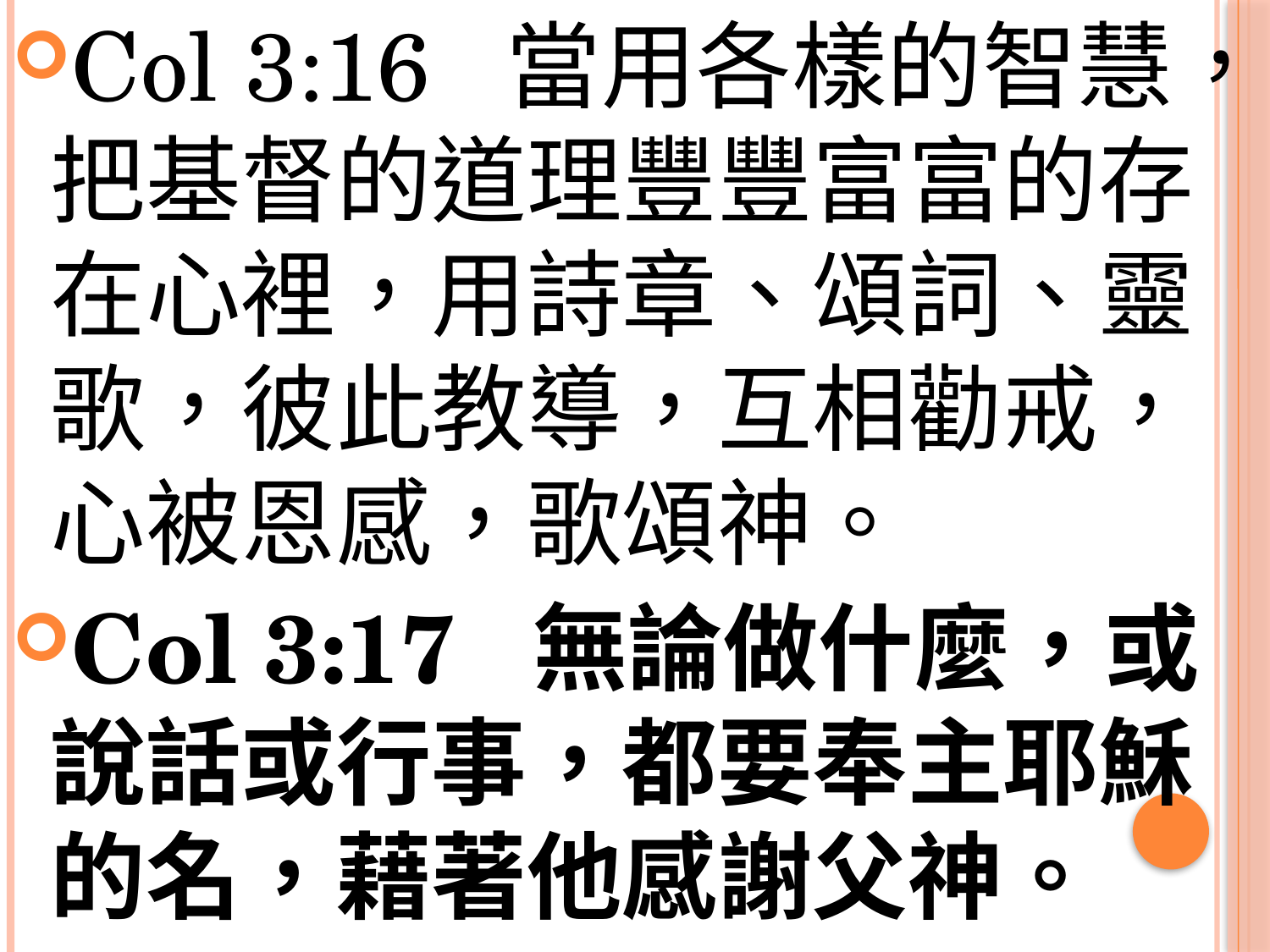

Col 3:16  當用各樣的智慧，把基督的道理豐豐富富的存在心裡，用詩章、頌詞、靈歌，彼此教導，互相勸戒，心被恩感，歌頌神。
Col 3:17  無論做什麼，或說話或行事，都要奉主耶穌的名，藉著他感謝父神。